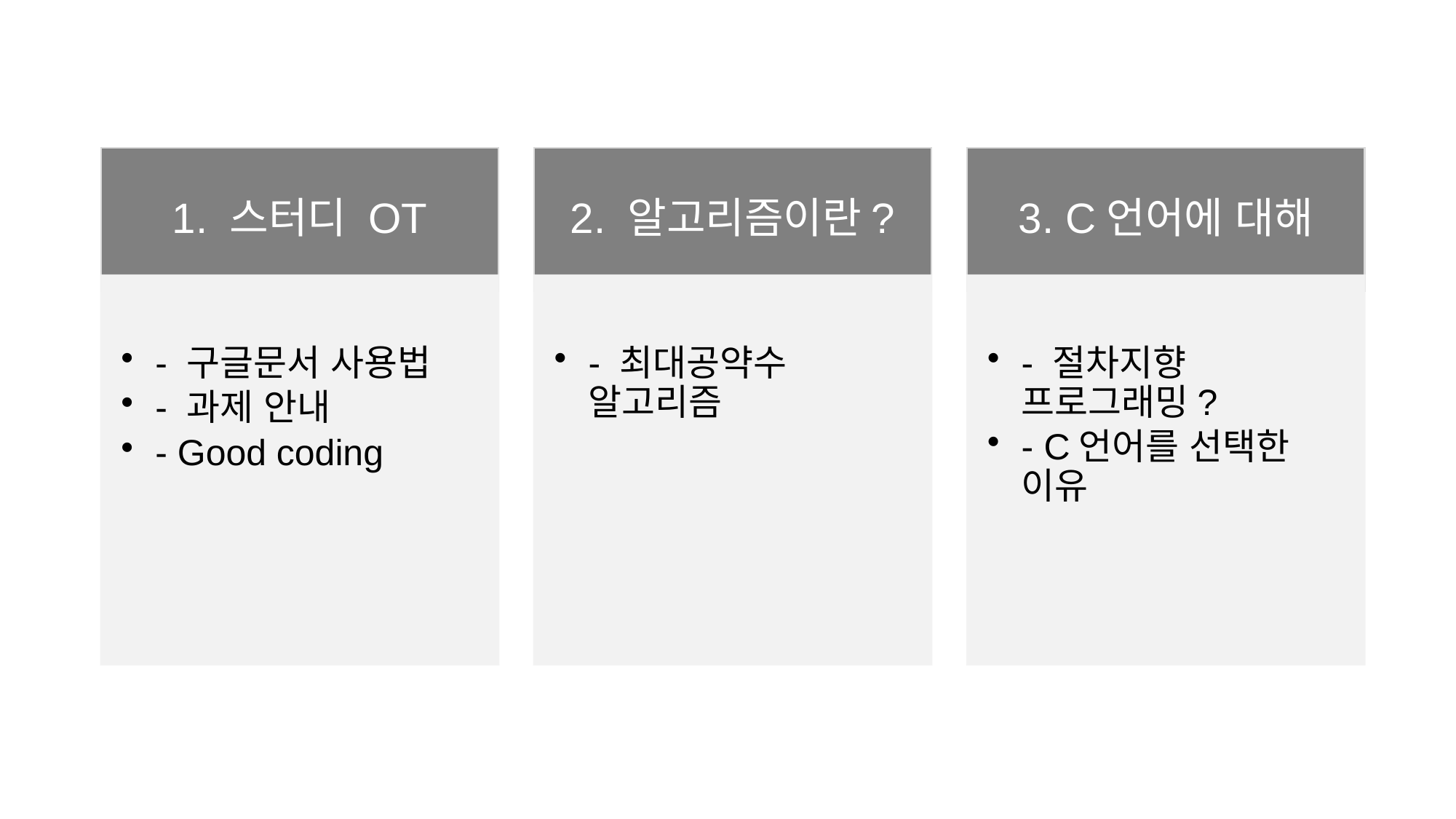

1. 스터디 OT
2. 알고리즘이란?
3. C언어에 대해

- 구글문서 사용법
- 과제 안내
- Good coding

- 최대공약수 알고리즘

- 절차지향 프로그래밍?
- C언어를 선택한 이유